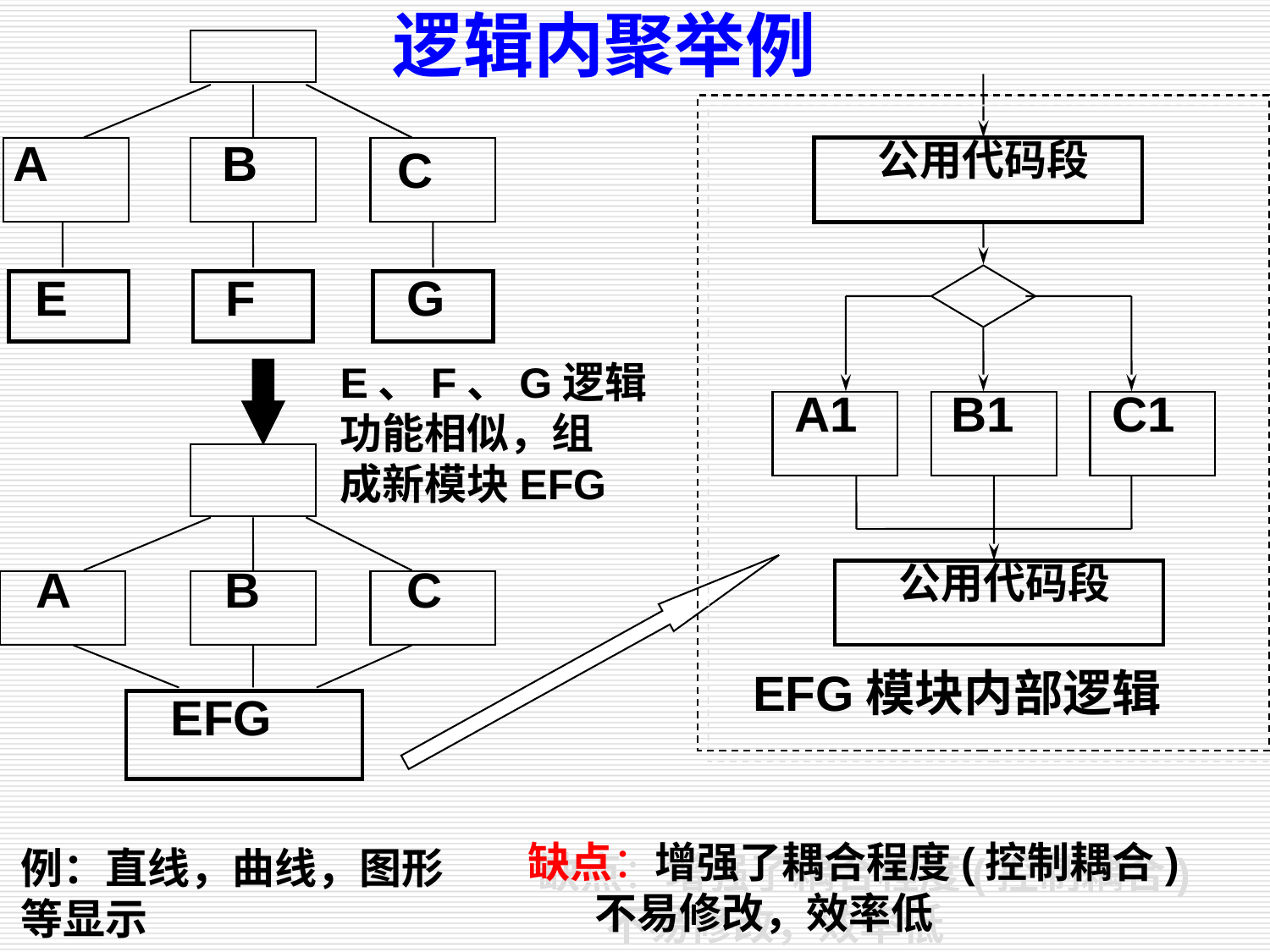

逻辑内聚举例

A
B
公用代码段
C

E
F
G

E、F、G逻辑
功能相似，组
成新模块EFG

A1
B1
C1

公用代码段
A
B
C

EFG模块内部逻辑
EFG

缺点：增强了耦合程度(控制耦合)
      不易修改，效率低
例：直线，曲线，图形
等显示